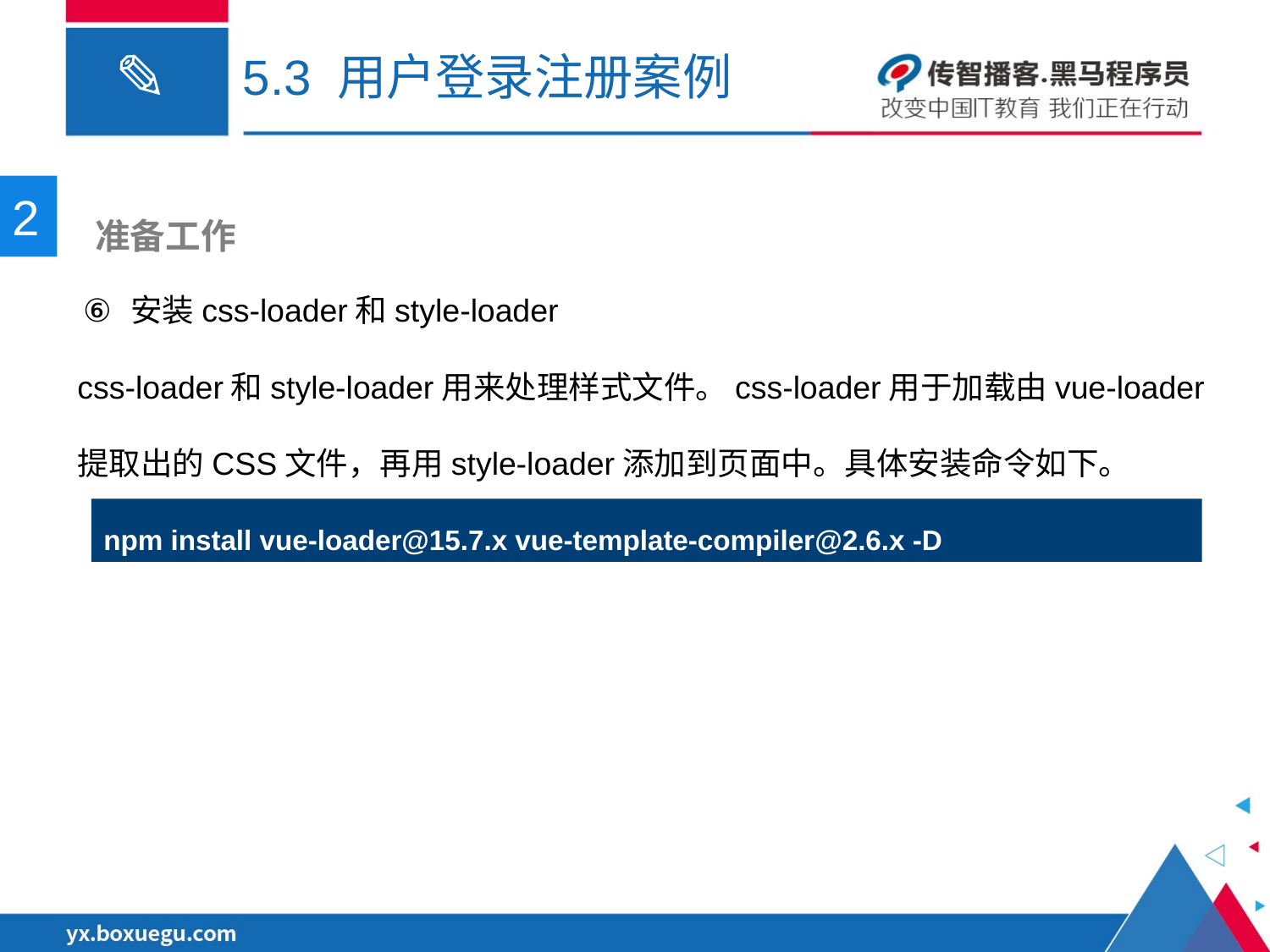

# 5.3 用户登录注册案例

2
  准备工作
安装css-loader和style-loader
css-loader和style-loader用来处理样式文件。css-loader用于加载由vue-loader提取出的CSS文件，再用style-loader添加到页面中。具体安装命令如下。
npm install vue-loader@15.7.x vue-template-compiler@2.6.x -D